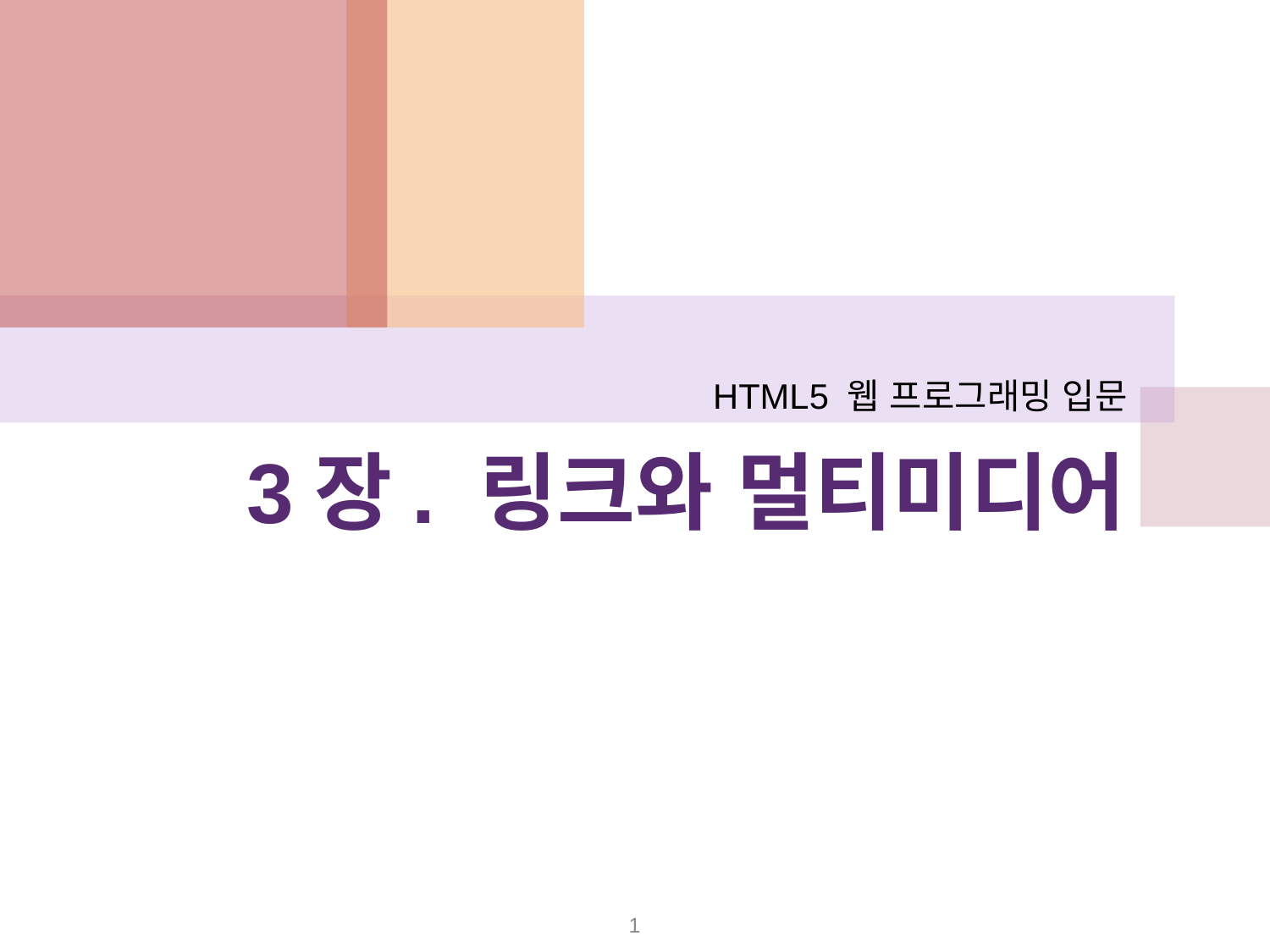

HTML5 웹 프로그래밍 입문
# 3장. 링크와 멀티미디어
1